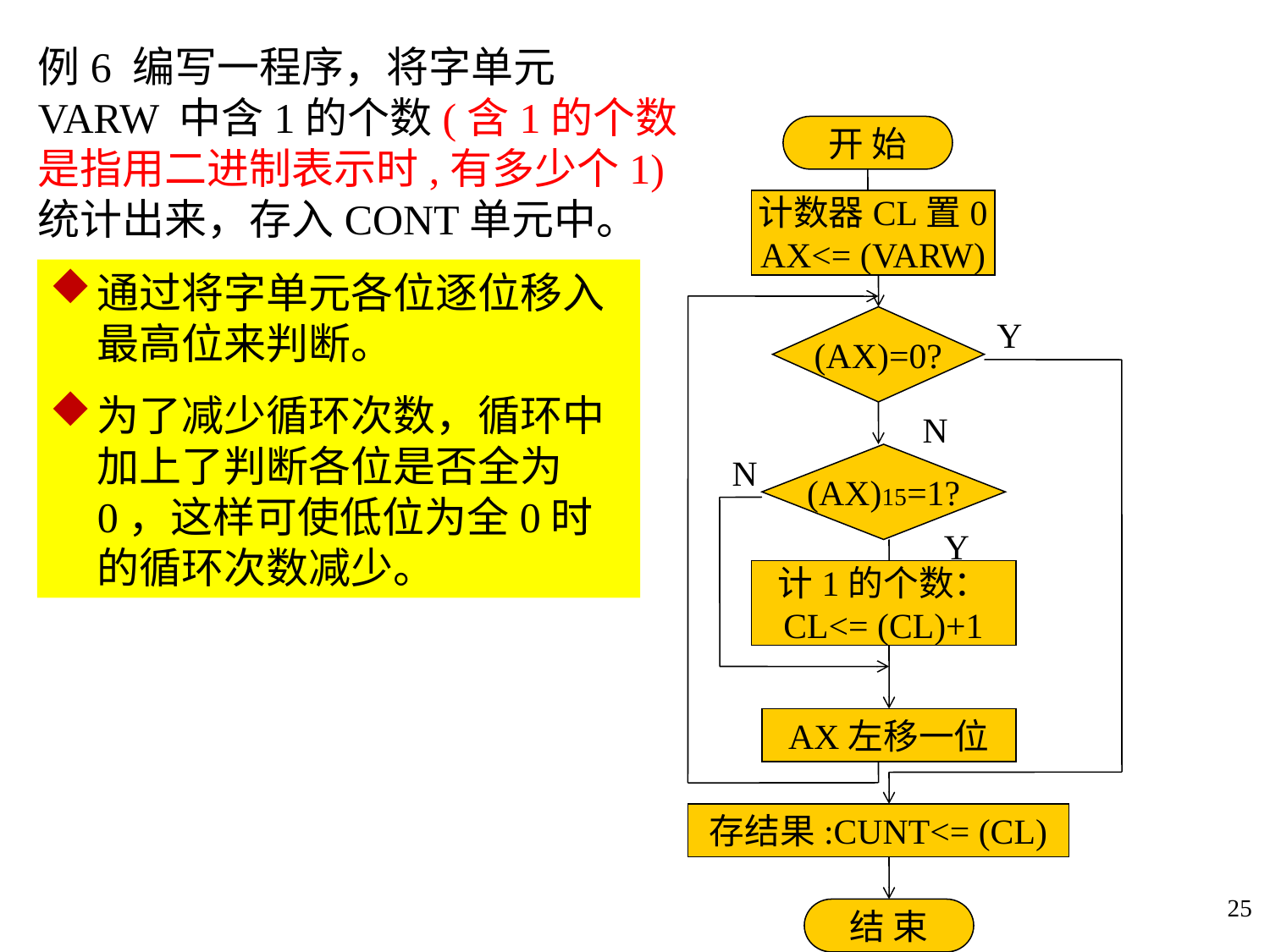

例6 编写一程序，将字单元VARW 中含1的个数(含1的个数是指用二进制表示时,有多少个1)统计出来，存入CONT单元中。
开 始

计数器CL置0
AX<= (VARW)

(AX)=0?
Y

N
N
(AX)15=1?

Y

计1的个数：
CL<= (CL)+1

AX左移一位

存结果:CUNT<= (CL)

结 束
通过将字单元各位逐位移入最高位来判断。
为了减少循环次数，循环中加上了判断各位是否全为0，这样可使低位为全0时的循环次数减少。
25